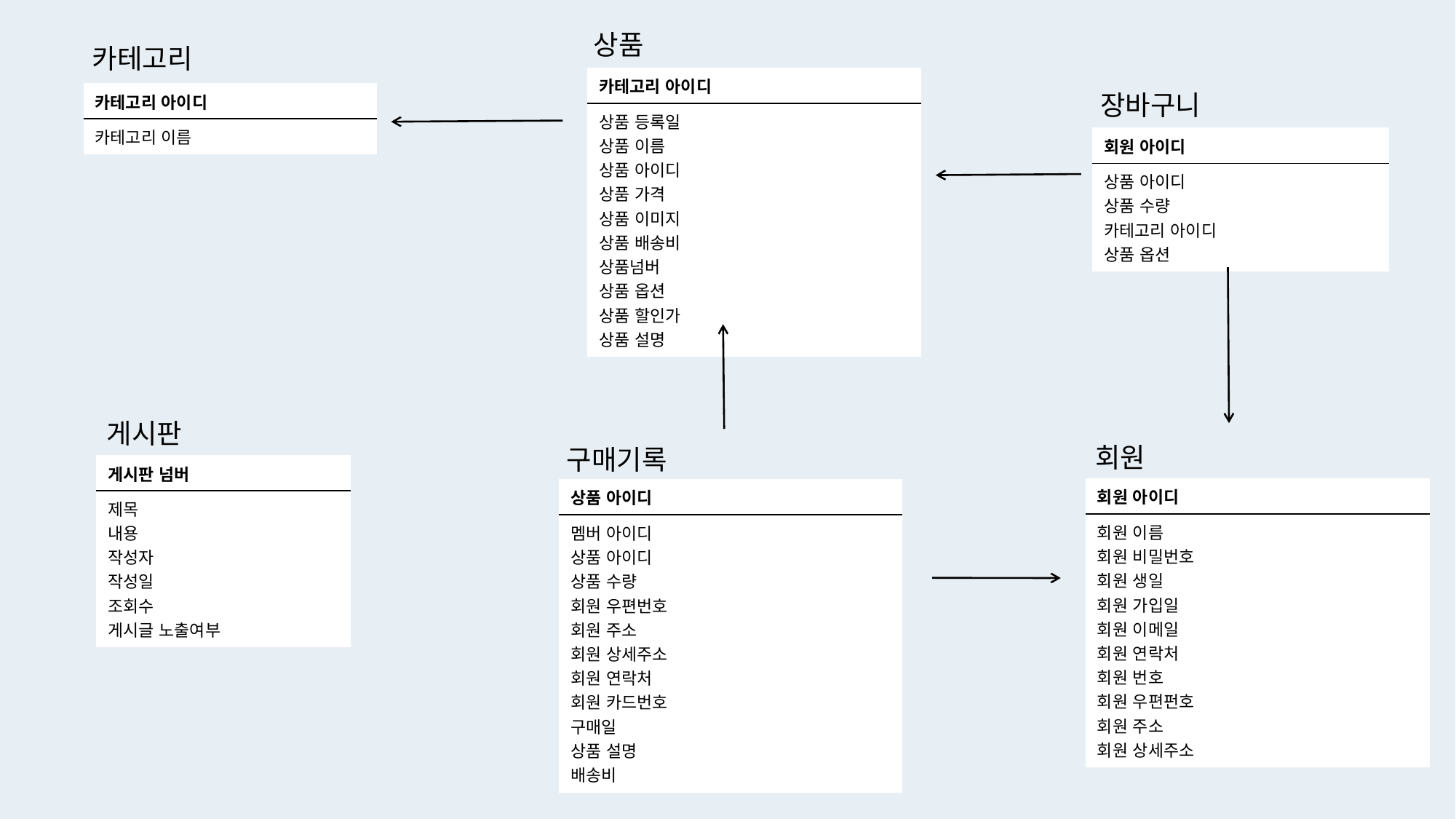

상품
카테고리
| 카테고리 아이디 |
| --- |
| 상품 등록일 상품 이름 상품 아이디 상품 가격 상품 이미지 상품 배송비 상품넘버 상품 옵션 상품 할인가 상품 설명 |
장바구니
| 카테고리 아이디 |
| --- |
| 카테고리 이름 |
| 회원 아이디 |
| --- |
| 상품 아이디 상품 수량 카테고리 아이디 상품 옵션 |
게시판
회원
구매기록
| 게시판 넘버 |
| --- |
| 제목 내용 작성자 작성일 조회수 게시글 노출여부 |
| 회원 아이디 |
| --- |
| 회원 이름 회원 비밀번호 회원 생일 회원 가입일 회원 이메일 회원 연락처 회원 번호 회원 우편펀호 회원 주소 회원 상세주소 |
| 상품 아이디 |
| --- |
| 멤버 아이디 상품 아이디 상품 수량 회원 우편번호 회원 주소 회원 상세주소 회원 연락처 회원 카드번호 구매일 상품 설명 배송비 |